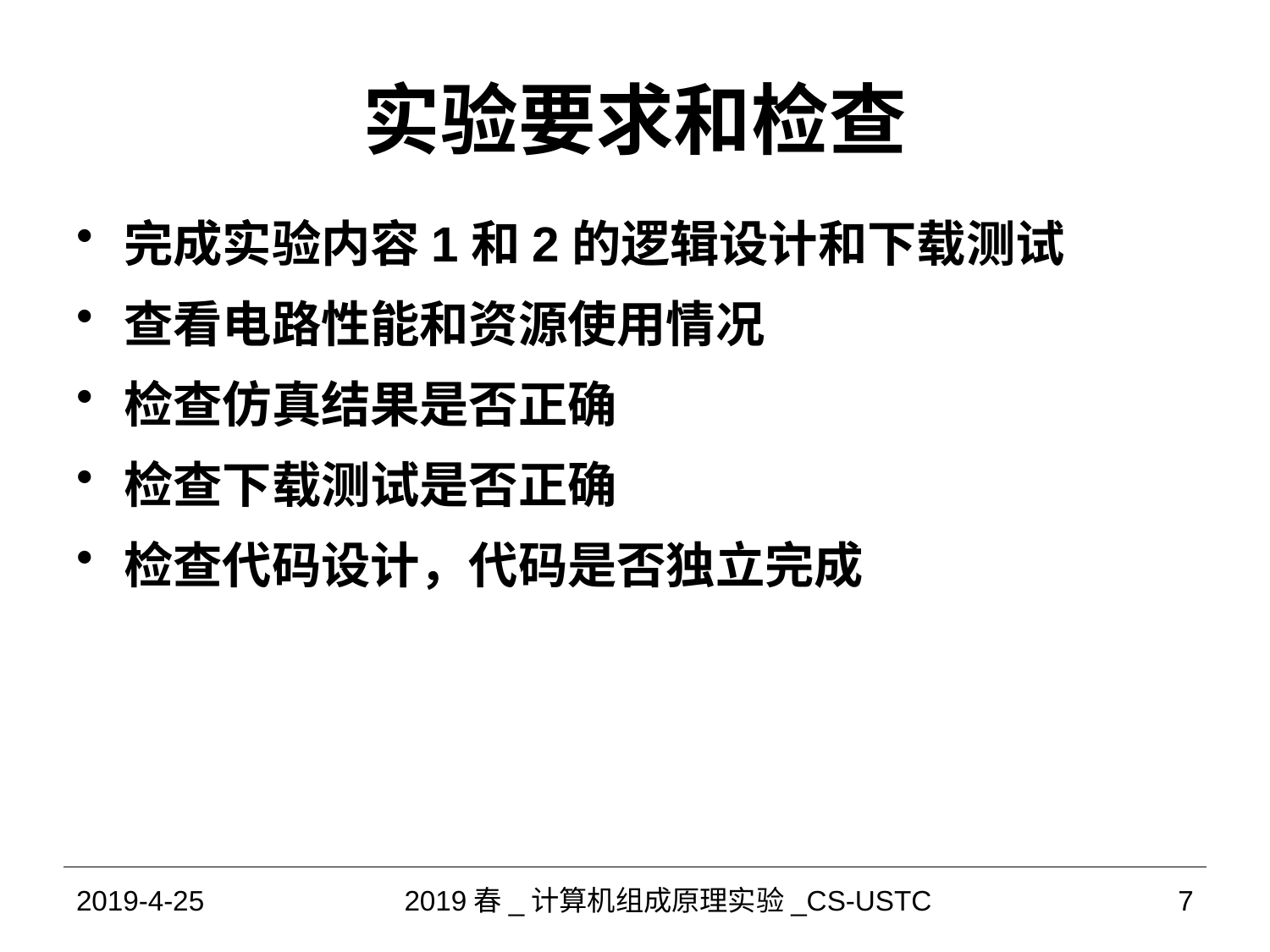

# 实验要求和检查
完成实验内容1和2的逻辑设计和下载测试
查看电路性能和资源使用情况
检查仿真结果是否正确
检查下载测试是否正确
检查代码设计，代码是否独立完成

2019-4-25
2019春_计算机组成原理实验_CS-USTC
7